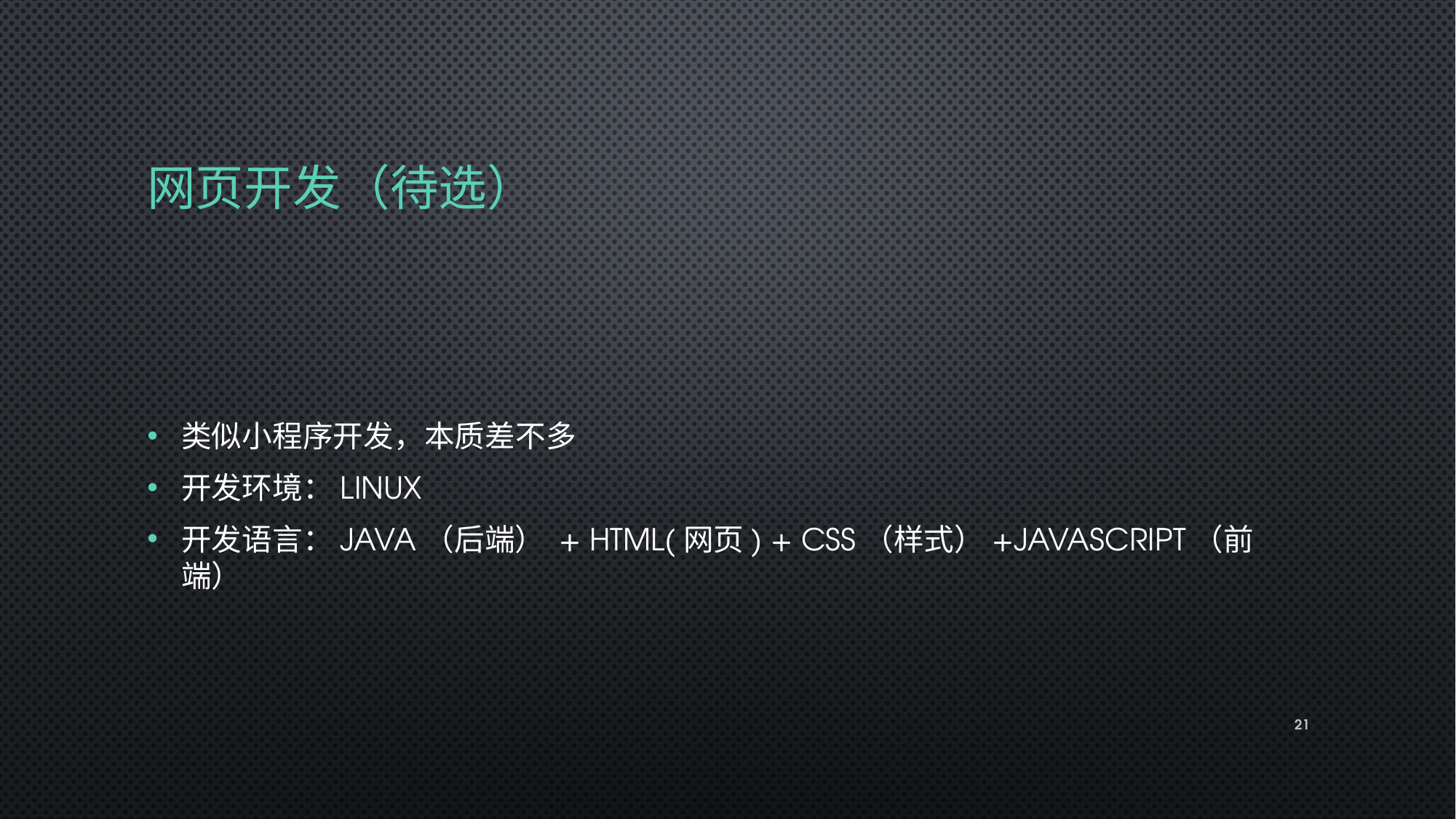

# 网页开发（待选）
类似小程序开发，本质差不多
开发环境：Linux
开发语言：java（后端） + html(网页) + css（样式）+javascript（前端）
21